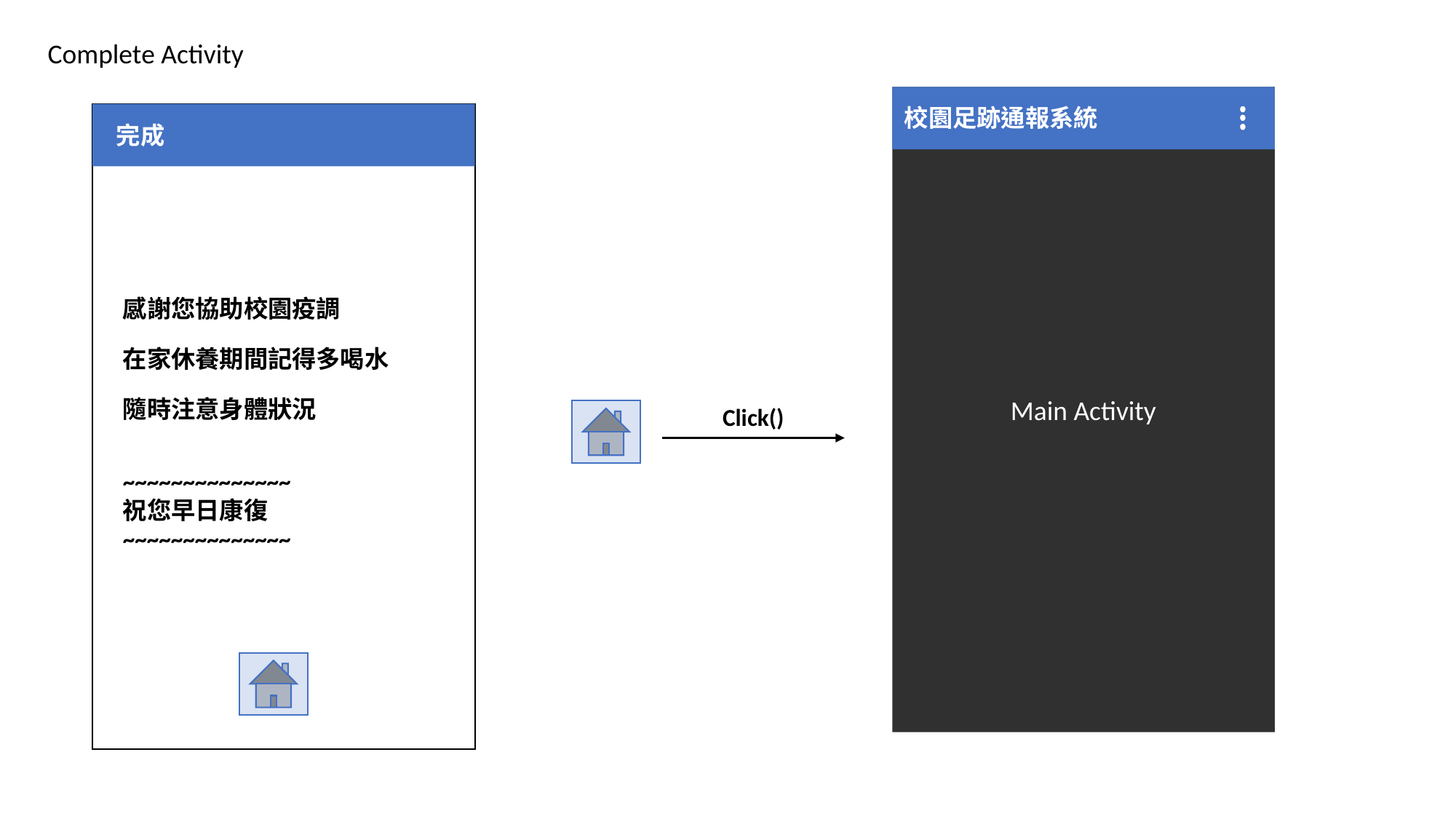

Complete Activity

Main Activity
校園足跡通報系統

完成

感謝您協助校園疫調

在家休養期間記得多喝水

隨時注意身體狀況

~~~~~~~~~~~~~~
祝您早日康復
~~~~~~~~~~~~~~
Click()